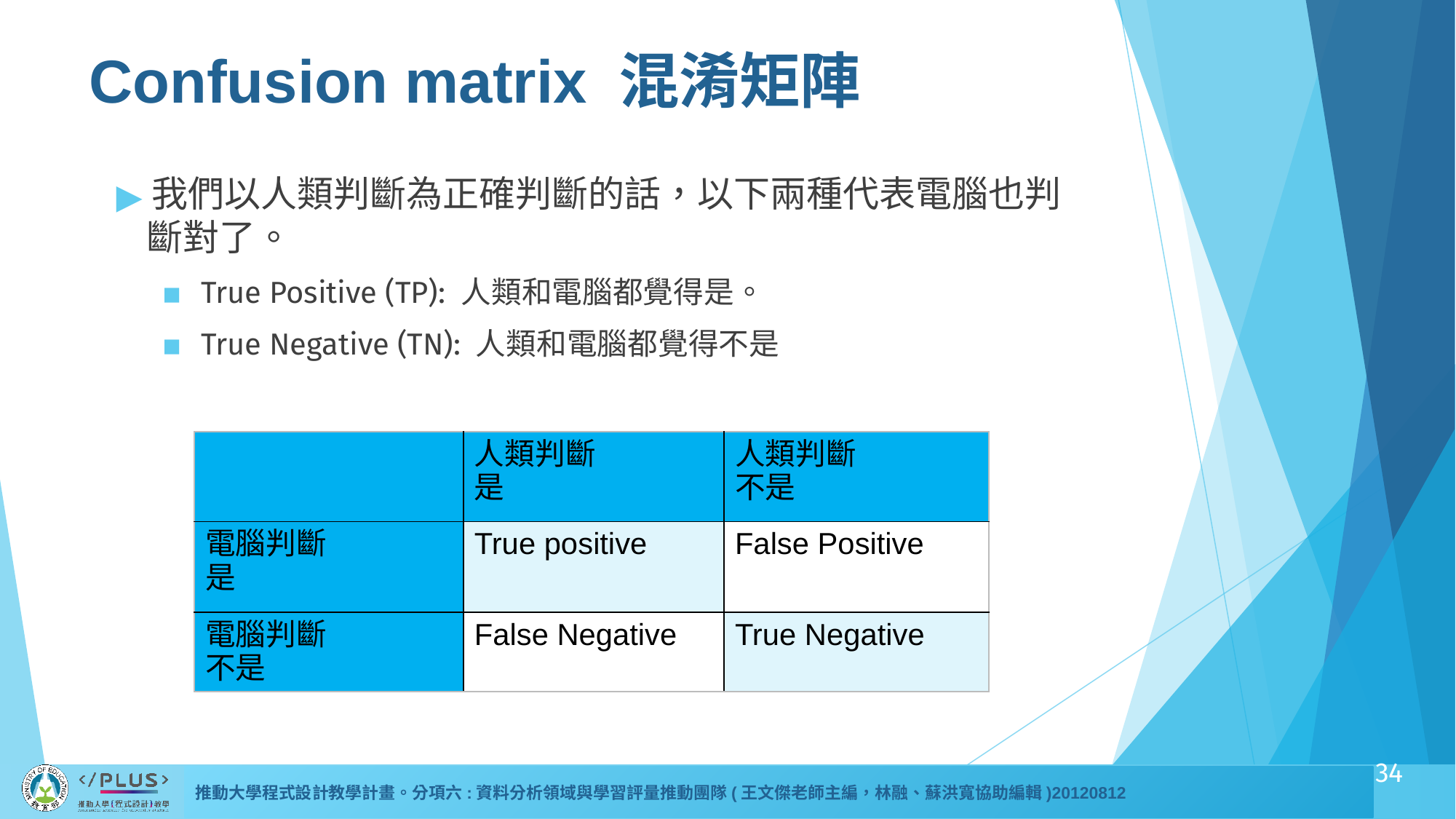

# Confusion matrix 混淆矩陣
我們以人類判斷為正確判斷的話，以下兩種代表電腦也判斷對了。
True Positive (TP): 人類和電腦都覺得是。
True Negative (TN): 人類和電腦都覺得不是

|  | 人類判斷 是 | 人類判斷 不是 |
| --- | --- | --- |
| 電腦判斷 是 | True positive | False Positive |
| 電腦判斷 不是 | False Negative | True Negative |
34